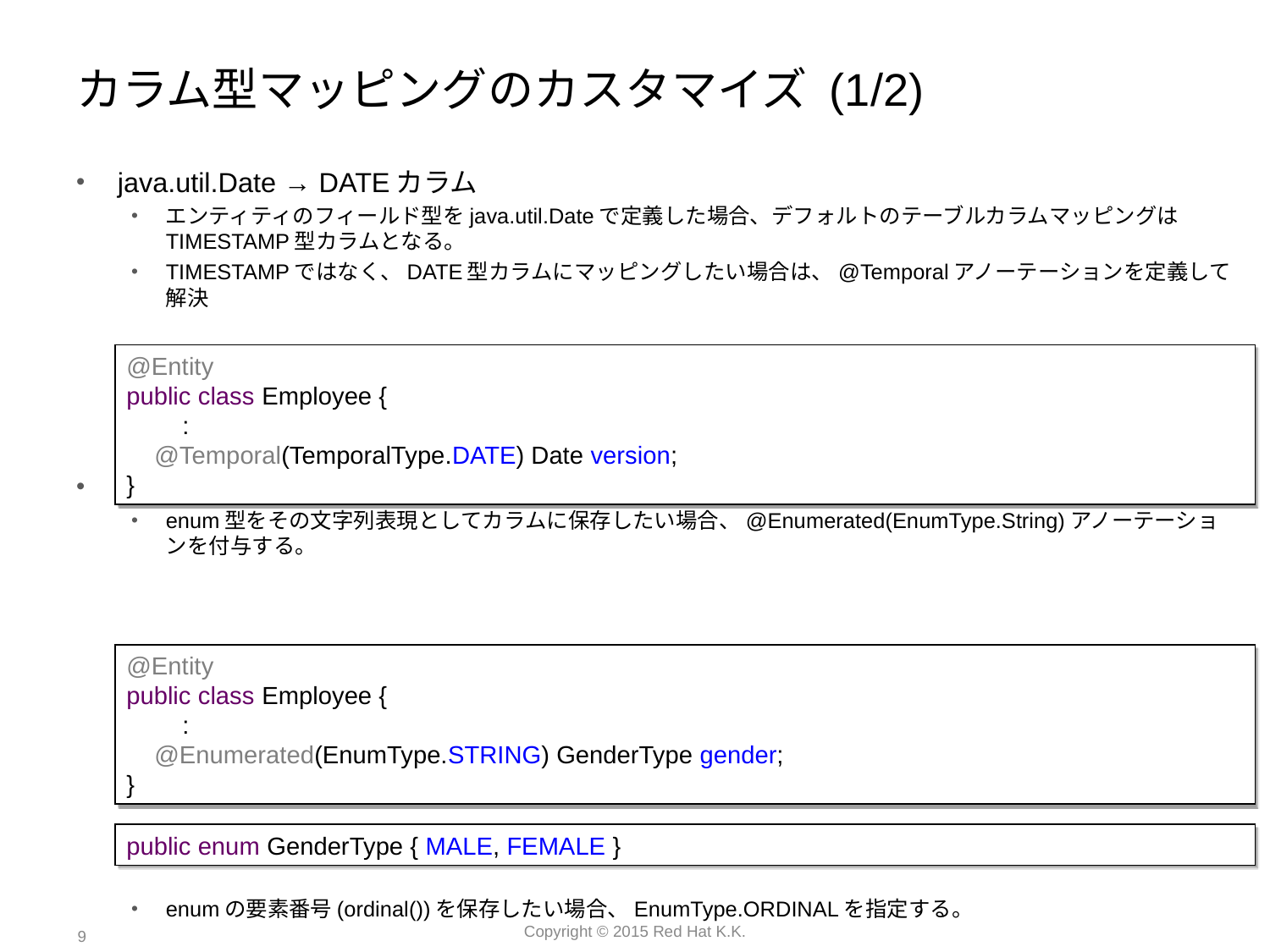

# カラム型マッピングのカスタマイズ (1/2)
java.util.Date → DATEカラム
エンティティのフィールド型をjava.util.Dateで定義した場合、デフォルトのテーブルカラムマッピングはTIMESTAMP型カラムとなる。
TIMESTAMPではなく、DATE型カラムにマッピングしたい場合は、@Temporalアノーテーションを定義して解決

enum型 → VARCHARカラム
enum型をその文字列表現としてカラムに保存したい場合、@Enumerated(EnumType.String)アノーテーションを付与する。

enumの要素番号(ordinal())を保存したい場合、EnumType.ORDINALを指定する。

@Entity
public class Employee {
        :
    @Temporal(TemporalType.DATE) Date version;
}
@Entity
public class Employee {
        :
    @Enumerated(EnumType.STRING) GenderType gender;
}
public enum GenderType { MALE, FEMALE }
9
Copyright © 2015 Red Hat K.K.